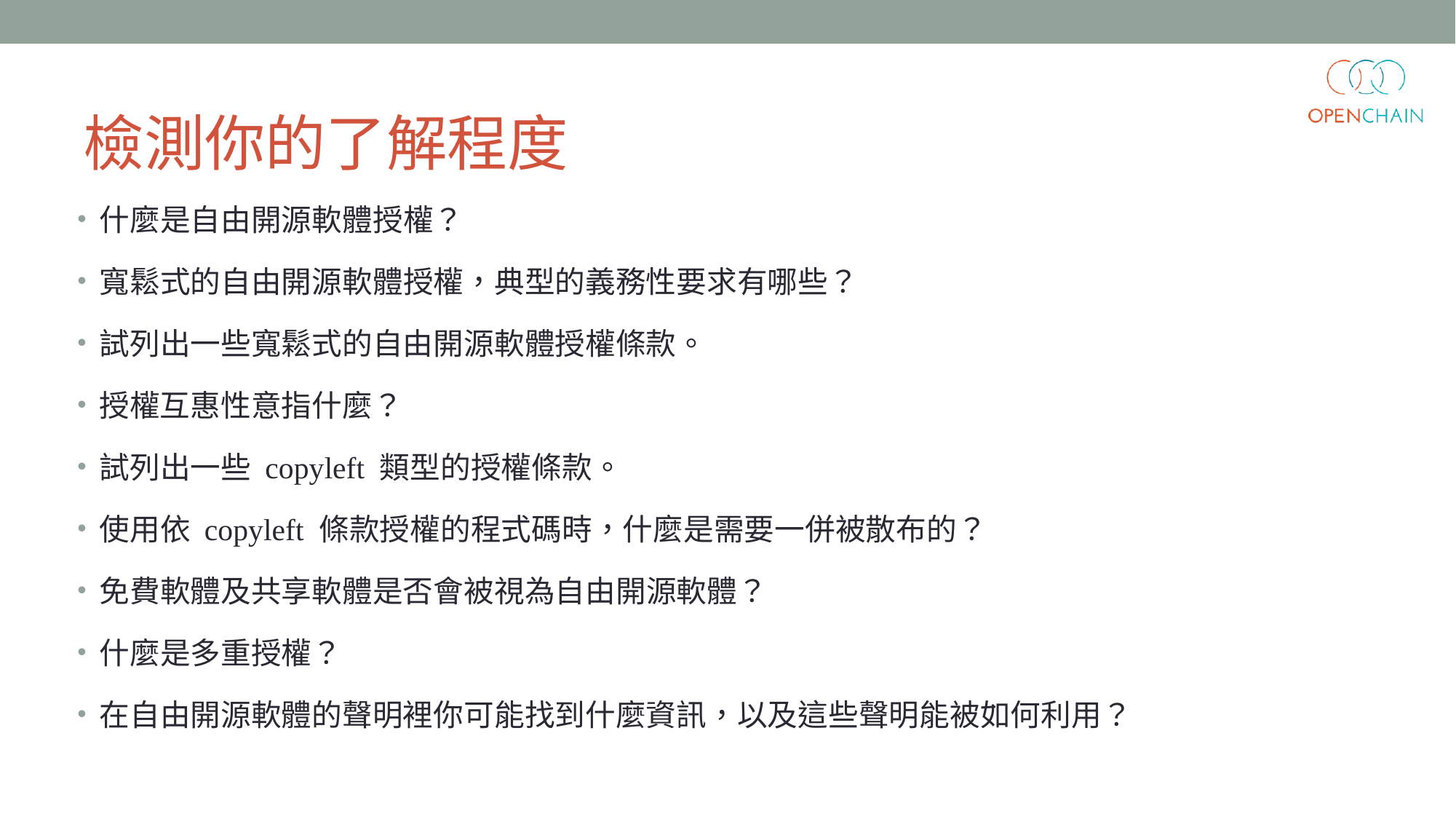

# 檢測你的了解程度
什麼是自由開源軟體授權？
寬鬆式的自由開源軟體授權，典型的義務性要求有哪些？
試列出一些寬鬆式的自由開源軟體授權條款。
授權互惠性意指什麼？
試列出一些 copyleft 類型的授權條款。
使用依 copyleft 條款授權的程式碼時，什麼是需要一併被散布的？
免費軟體及共享軟體是否會被視為自由開源軟體？
什麼是多重授權？
在自由開源軟體的聲明裡你可能找到什麼資訊，以及這些聲明能被如何利用？